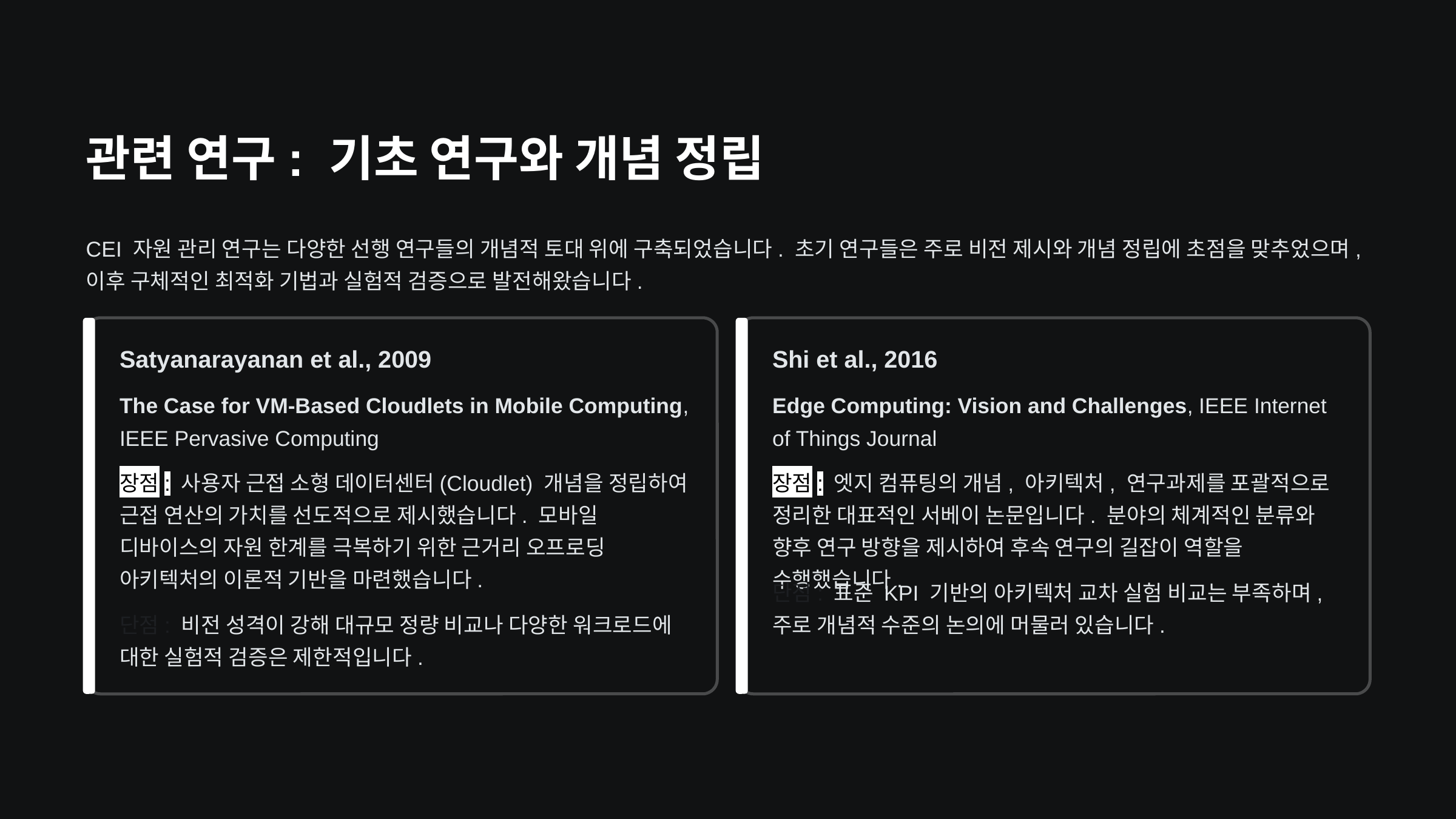

관련 연구: 기초 연구와 개념 정립
CEI 자원 관리 연구는 다양한 선행 연구들의 개념적 토대 위에 구축되었습니다. 초기 연구들은 주로 비전 제시와 개념 정립에 초점을 맞추었으며, 이후 구체적인 최적화 기법과 실험적 검증으로 발전해왔습니다.

Satyanarayanan et al., 2009
Shi et al., 2016
The Case for VM-Based Cloudlets in Mobile Computing, IEEE Pervasive Computing
Edge Computing: Vision and Challenges, IEEE Internet of Things Journal
장점: 사용자 근접 소형 데이터센터(Cloudlet) 개념을 정립하여 근접 연산의 가치를 선도적으로 제시했습니다. 모바일 디바이스의 자원 한계를 극복하기 위한 근거리 오프로딩 아키텍처의 이론적 기반을 마련했습니다.
장점: 엣지 컴퓨팅의 개념, 아키텍처, 연구과제를 포괄적으로 정리한 대표적인 서베이 논문입니다. 분야의 체계적인 분류와 향후 연구 방향을 제시하여 후속 연구의 길잡이 역할을 수행했습니다.
단점: 표준 KPI 기반의 아키텍처 교차 실험 비교는 부족하며, 주로 개념적 수준의 논의에 머물러 있습니다.
단점: 비전 성격이 강해 대규모 정량 비교나 다양한 워크로드에 대한 실험적 검증은 제한적입니다.